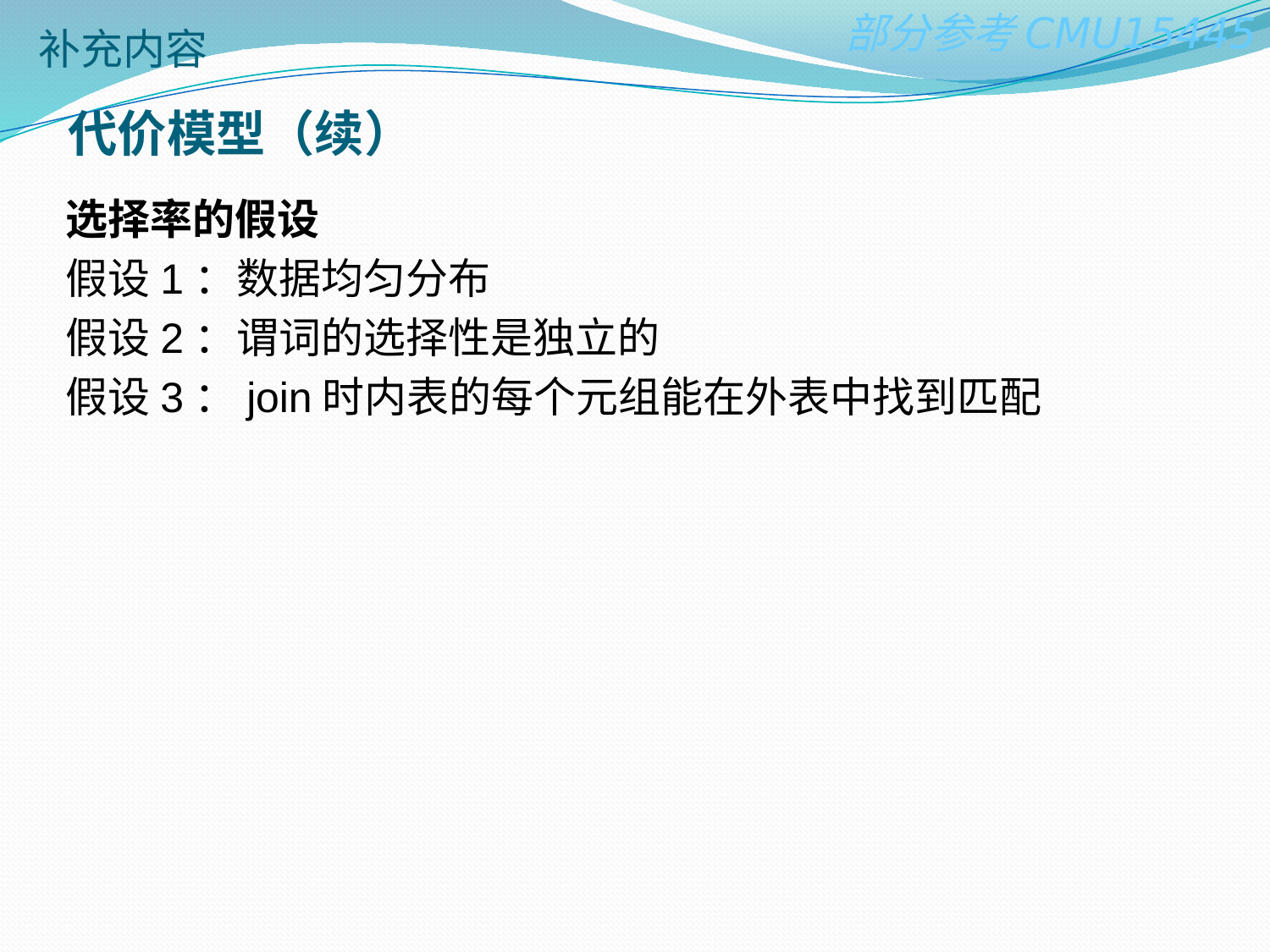

补充内容
代价模型（续）
选择率的假设
假设1：数据均匀分布
假设2：谓词的选择性是独立的
假设3：join时内表的每个元组能在外表中找到匹配